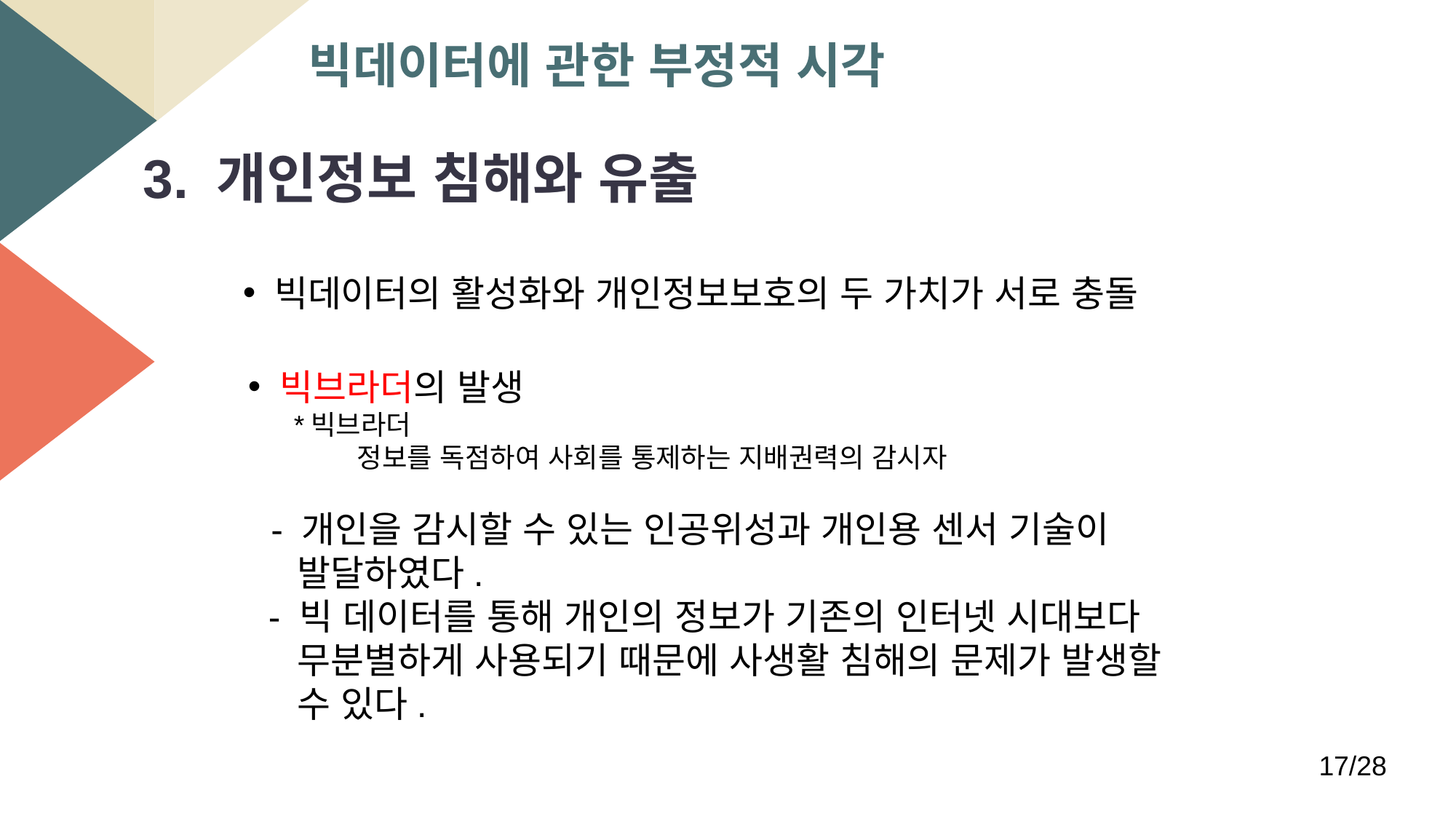

빅데이터에 관한 부정적 시각
3. 개인정보 침해와 유출

### Chart

| Category |
|---|
 빅데이터의 활성화와 개인정보보호의 두 가치가 서로 충돌
 빅브라더의 발생
      *빅브라더
	정보를 독점하여 사회를 통제하는 지배권력의 감시자

   - 개인을 감시할 수 있는 인공위성과 개인용 센서 기술이
    발달하였다.
  - 빅 데이터를 통해 개인의 정보가 기존의 인터넷 시대보다
    무분별하게 사용되기 때문에 사생활 침해의 문제가 발생할
    수 있다.
17/28